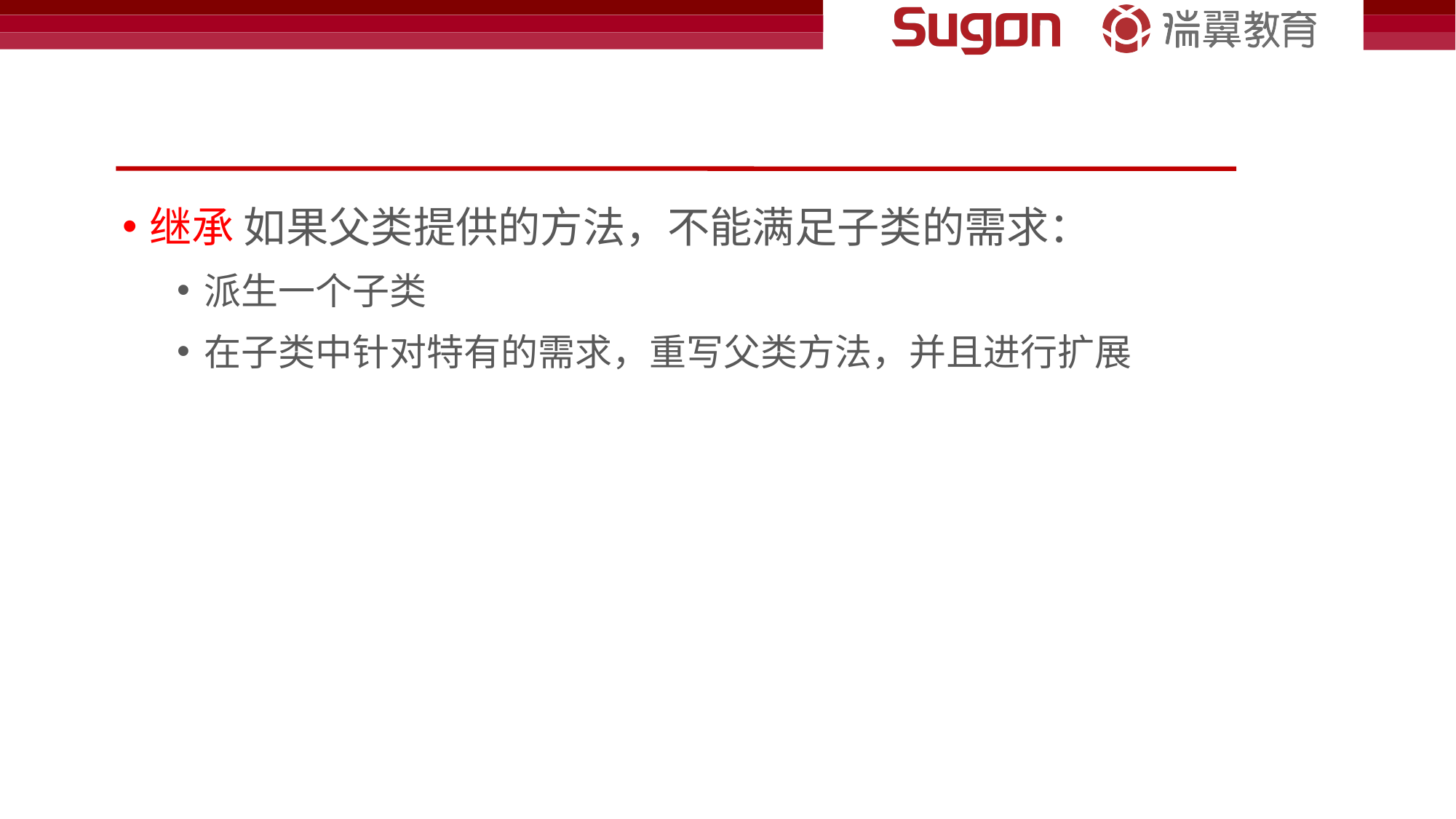

#
继承 如果父类提供的方法，不能满足子类的需求：
派生一个子类
在子类中针对特有的需求，重写父类方法，并且进行扩展